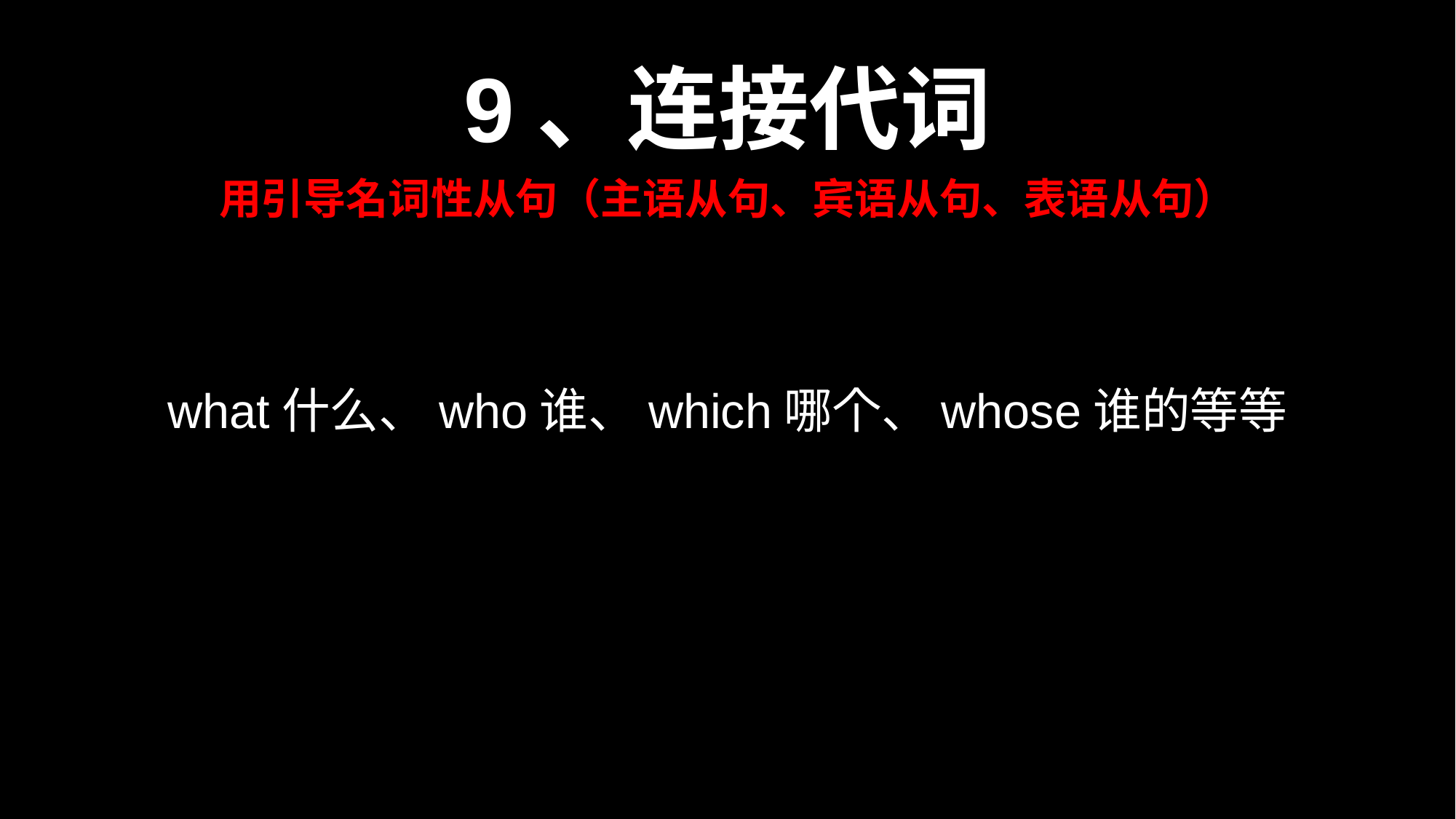

9、连接代词
用引导名词性从句（主语从句、宾语从句、表语从句）
what什么、who谁、which哪个、whose谁的等等